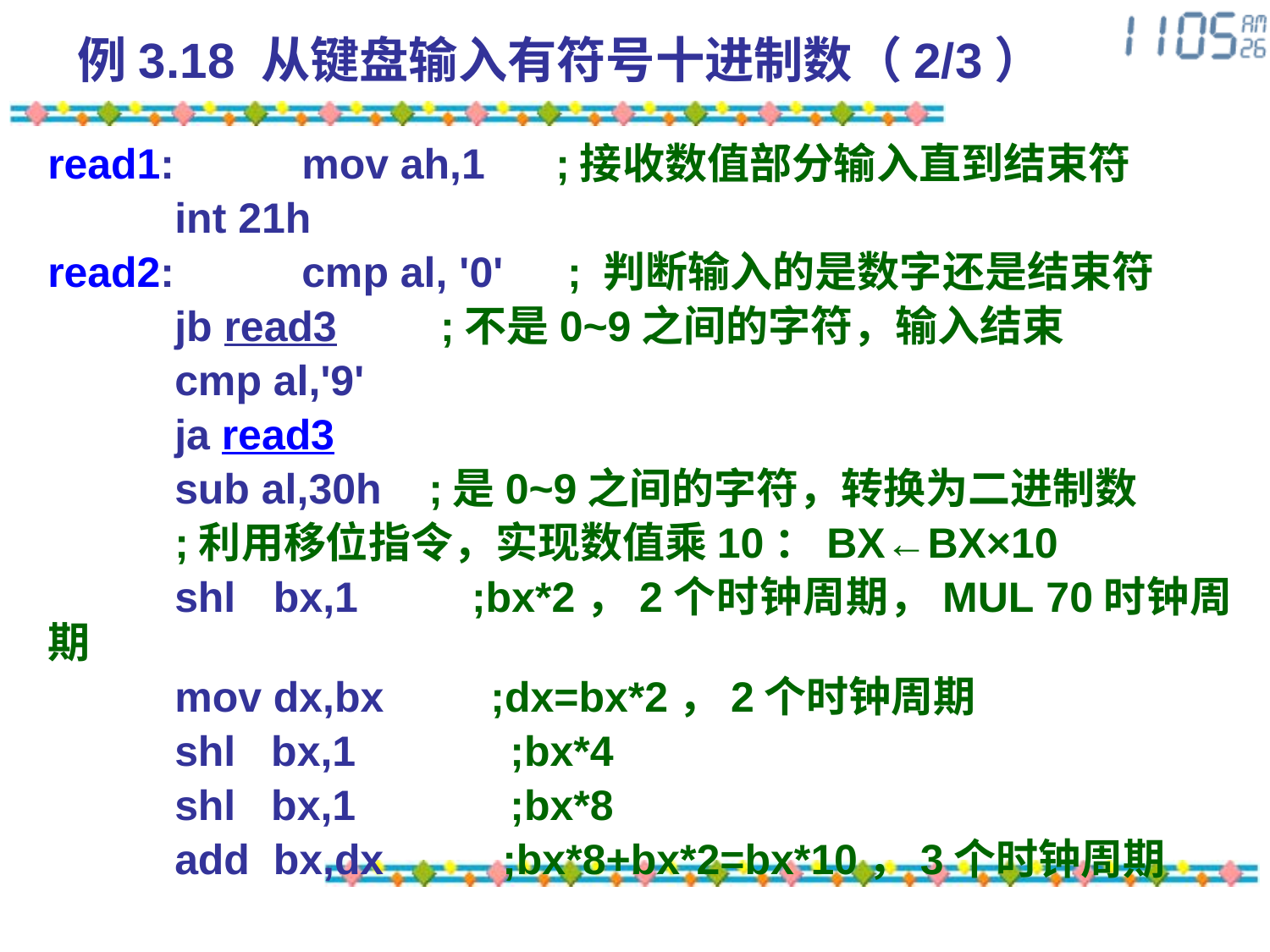

# 例3.18 从键盘输入有符号十进制数（2/3）
read1:	mov ah,1	;接收数值部分输入直到结束符
	int 21h
read2:	cmp al, '0'	 ; 判断输入的是数字还是结束符
	jb read3	 ;不是0~9之间的字符，输入结束
	cmp al,'9'
	ja read3
	sub al,30h	;是0~9之间的字符，转换为二进制数
	;利用移位指令，实现数值乘10：BX←BX×10
	shl   bx,1         ;bx*2，2个时钟周期，MUL 70时钟周期
	mov dx,bx         ;dx=bx*2，2个时钟周期
	shl   bx,1             ;bx*4
	shl   bx,1             ;bx*8
	add  bx,dx          ;bx*8+bx*2=bx*10，3个时钟周期